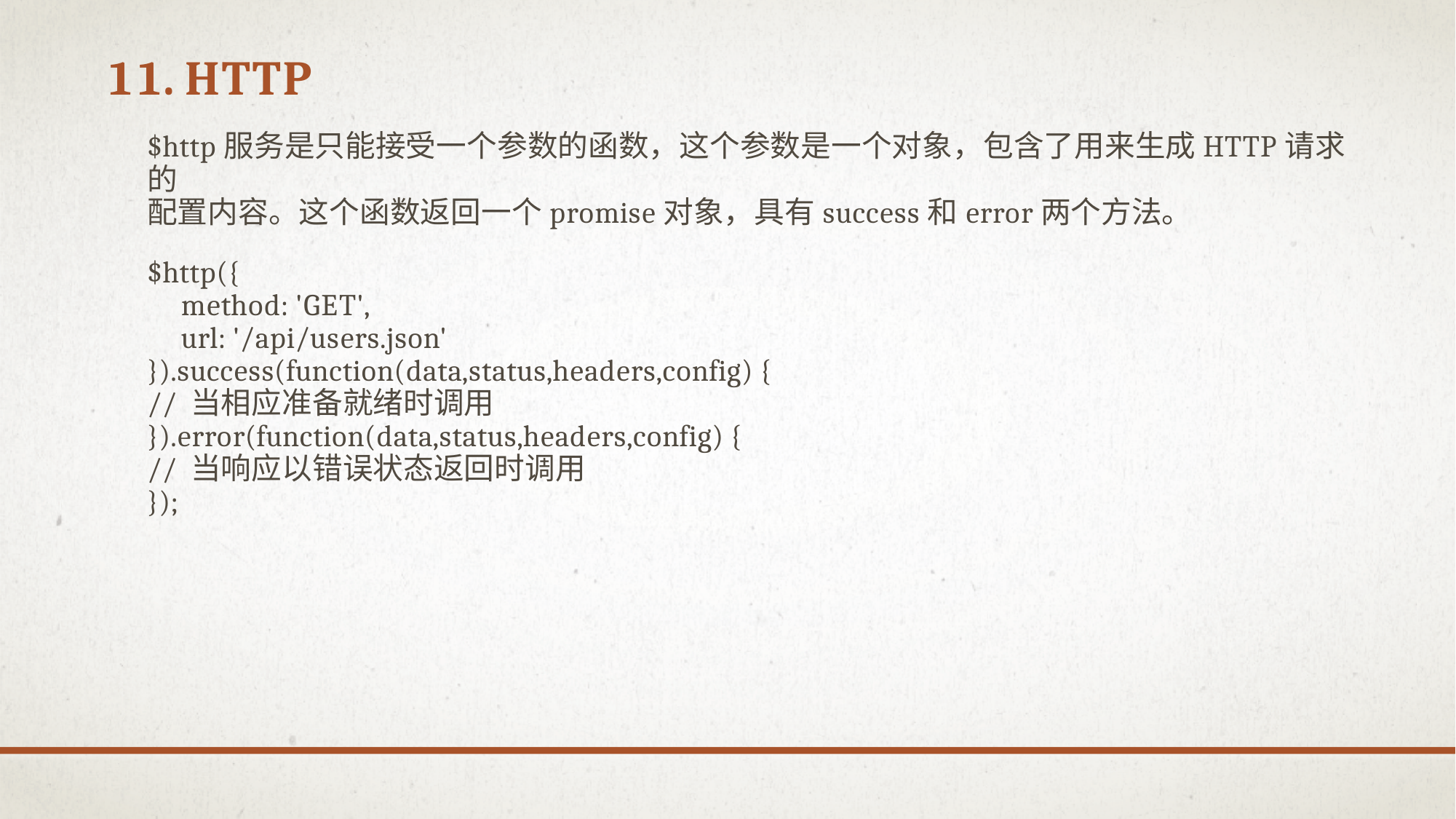

# 11. http
$http服务是只能接受一个参数的函数，这个参数是一个对象，包含了用来生成HTTP请求的
配置内容。这个函数返回一个promise对象，具有success和error两个方法。
$http({
     method: 'GET',
     url: '/api/users.json'
}).success(function(data,status,headers,config) {
// 当相应准备就绪时调用
}).error(function(data,status,headers,config) {
// 当响应以错误状态返回时调用
});